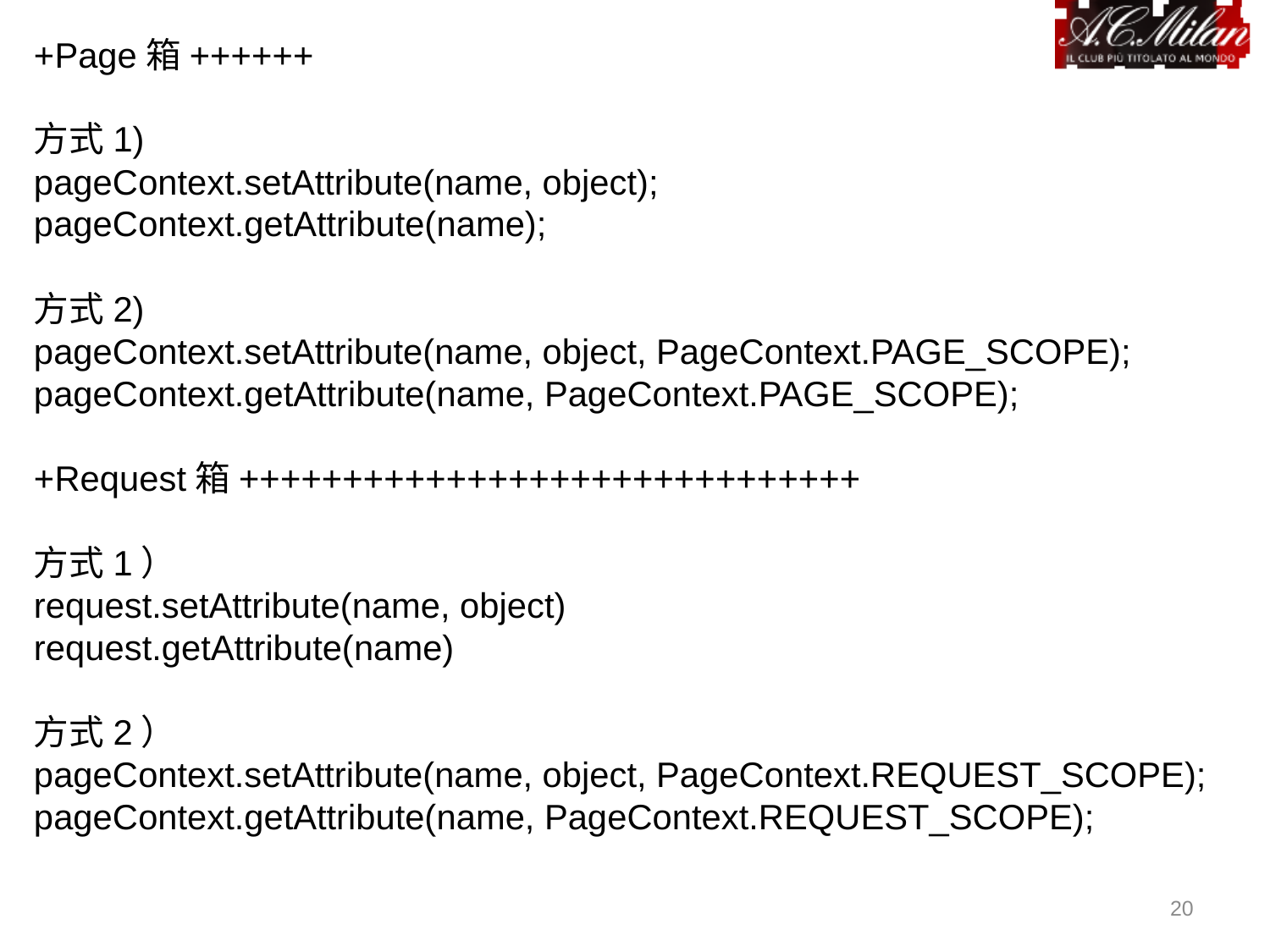

+Page箱++++++

方式1)
pageContext.setAttribute(name, object);
pageContext.getAttribute(name);

方式2)
pageContext.setAttribute(name, object, PageContext.PAGE_SCOPE);
pageContext.getAttribute(name, PageContext.PAGE_SCOPE);

+Request箱++++++++++++++++++++++++++++++

方式1）
request.setAttribute(name, object)
request.getAttribute(name)

方式2）
pageContext.setAttribute(name, object, PageContext.REQUEST_SCOPE);
pageContext.getAttribute(name, PageContext.REQUEST_SCOPE);
20